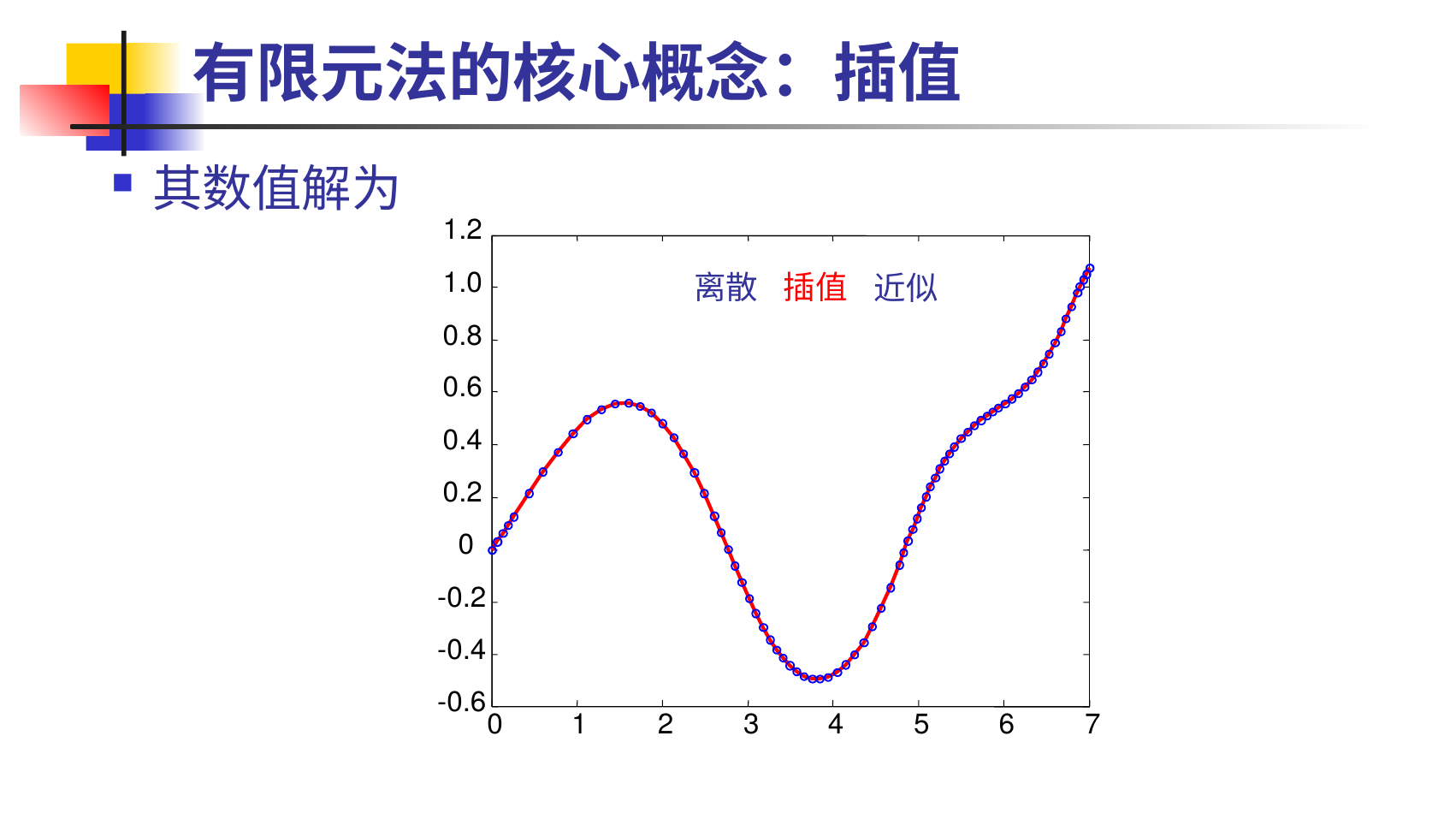

# 有限元法的核心概念：插值
其数值解为
1.2

离散
插值
近似
1.0

0.8

0.6

0.4

0.2

0

-0.2

-0.4

-0.6

0
1
2
3
4
5
6
7